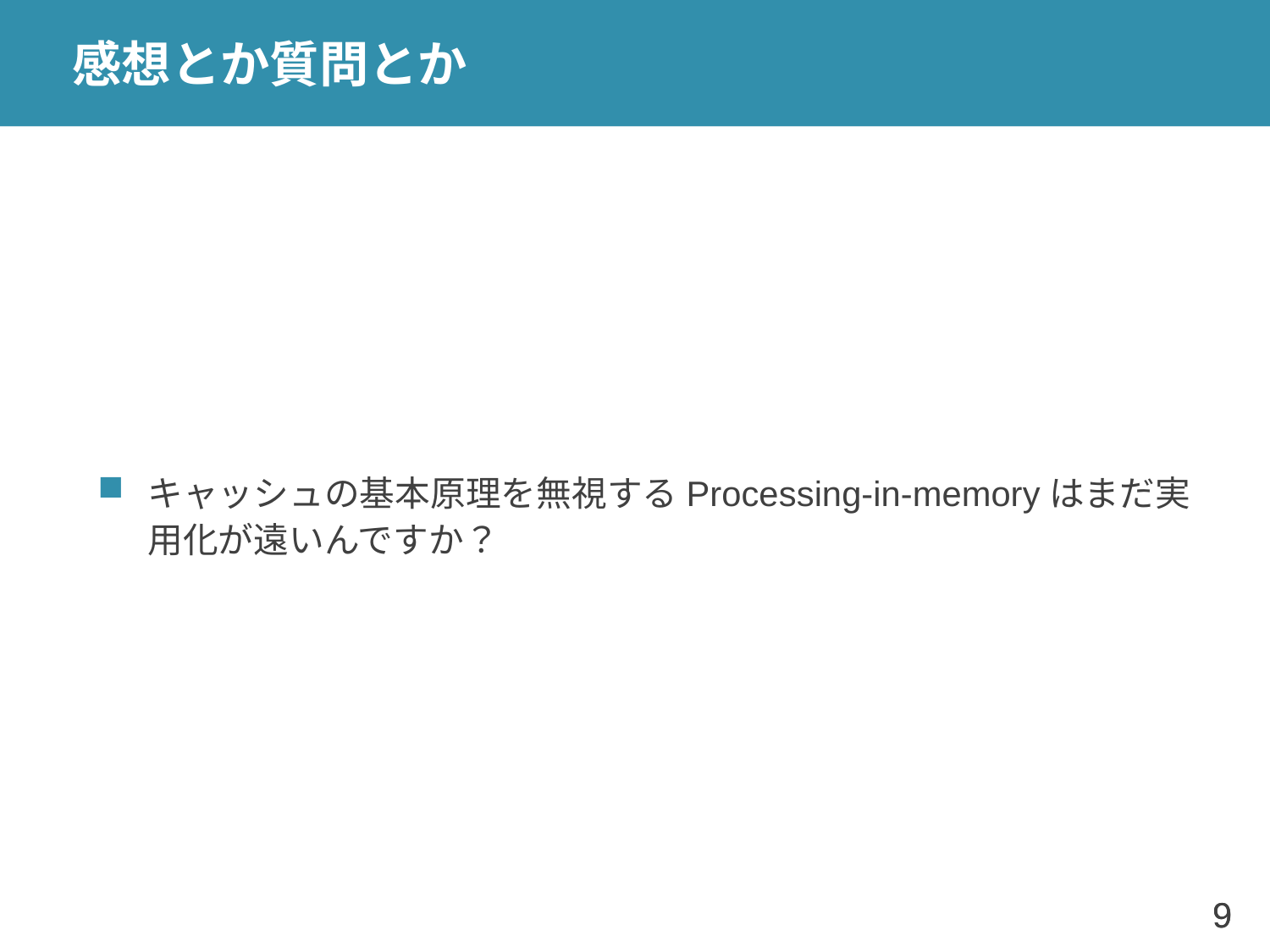

# 感想とか質問とか
キャッシュの基本原理を無視するProcessing-in-memoryはまだ実用化が遠いんですか？